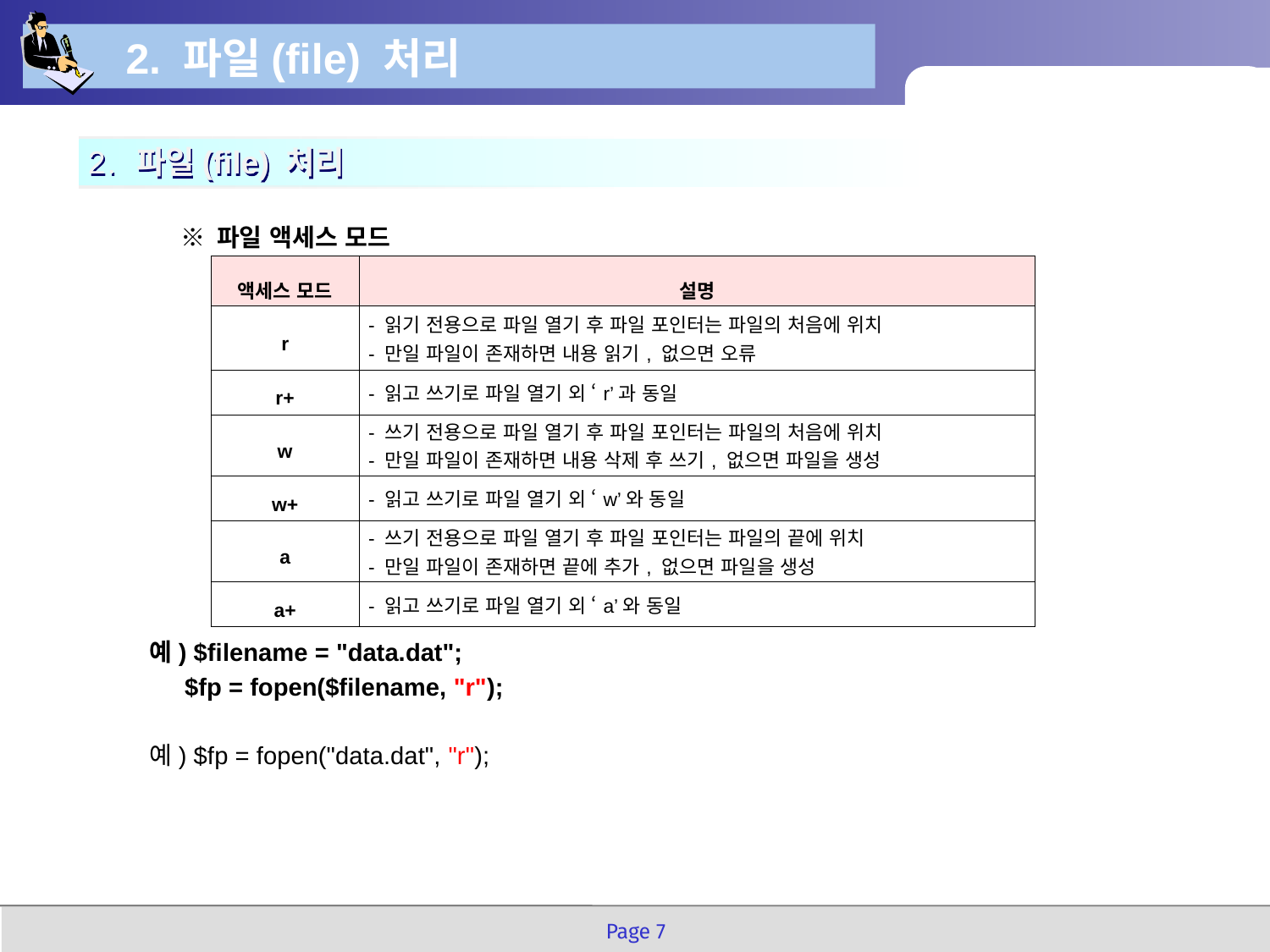

2. 파일(file) 처리
 2. 파일(file) 처리

 ※ 파일 액세스 모드

예) $filename = "data.dat";
     $fp = fopen($filename, "r");

예) $fp = fopen("data.dat", "r");
| 액세스 모드 | 설명 |
| --- | --- |
| r | - 읽기 전용으로 파일 열기 후 파일 포인터는 파일의 처음에 위치 - 만일 파일이 존재하면 내용 읽기, 없으면 오류 |
| r+ | - 읽고 쓰기로 파일 열기 외 ‘r’과 동일 |
| w | - 쓰기 전용으로 파일 열기 후 파일 포인터는 파일의 처음에 위치 - 만일 파일이 존재하면 내용 삭제 후 쓰기, 없으면 파일을 생성 |
| w+ | - 읽고 쓰기로 파일 열기 외 ‘w’와 동일 |
| a | - 쓰기 전용으로 파일 열기 후 파일 포인터는 파일의 끝에 위치 - 만일 파일이 존재하면 끝에 추가, 없으면 파일을 생성 |
| a+ | - 읽고 쓰기로 파일 열기 외 ‘a’와 동일 |
Page 7